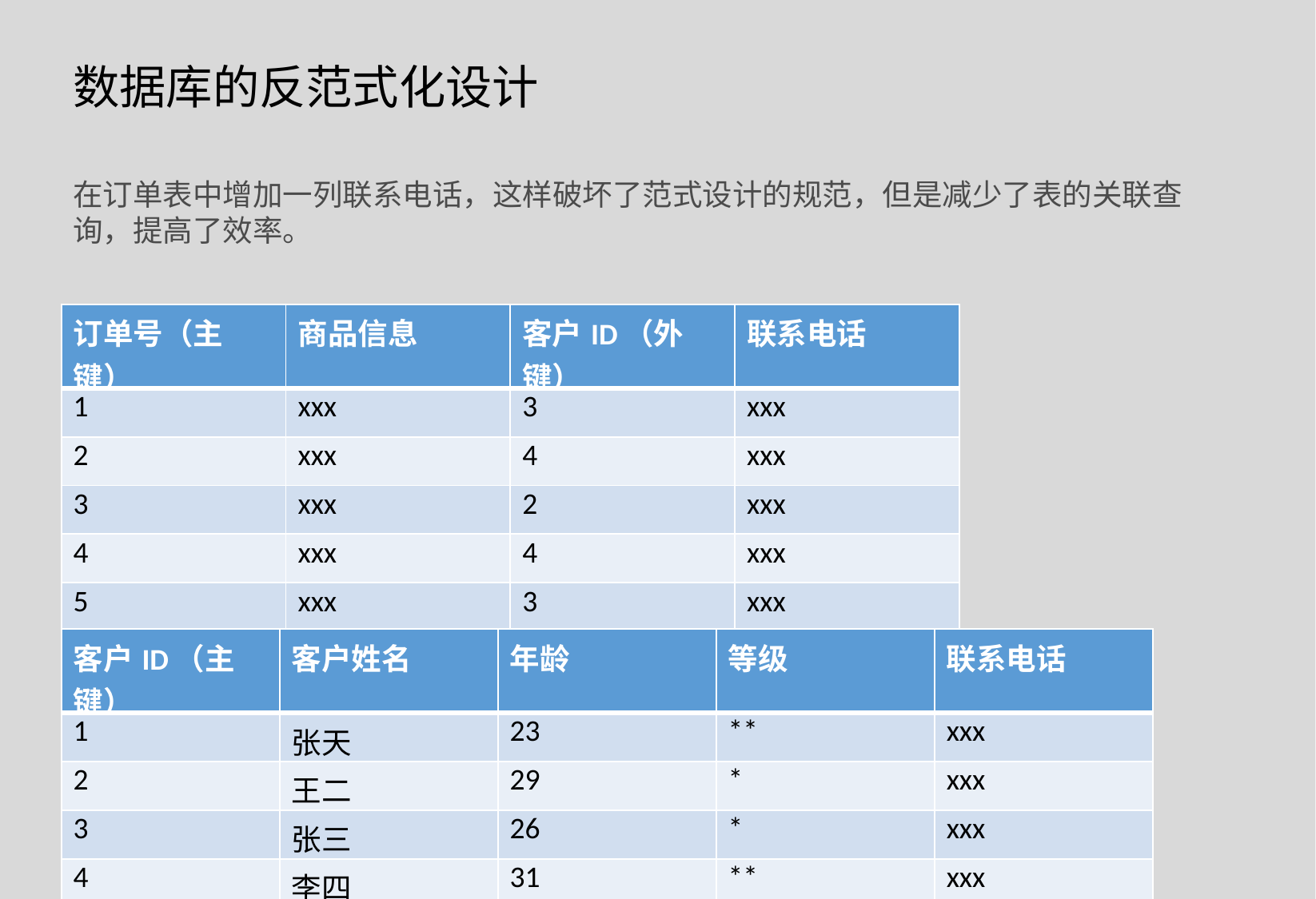

数据库的反范式化设计
在订单表中增加一列联系电话，这样破坏了范式设计的规范，但是减少了表的关联查询，提高了效率。

| 订单号（主键） | 商品信息 | 客户ID（外键） | 联系电话 |
| --- | --- | --- | --- |
| 1 | xxx | 3 | xxx |
| 2 | xxx | 4 | xxx |
| 3 | xxx | 2 | xxx |
| 4 | xxx | 4 | xxx |
| 5 | xxx | 3 | xxx |
| 客户ID（主键） | 客户姓名 | 年龄 | 等级 | 联系电话 |
| --- | --- | --- | --- | --- |
| 1 | 张天 | 23 | \*\* | xxx |
| 2 | 王二 | 29 | \* | xxx |
| 3 | 张三 | 26 | \* | xxx |
| 4 | 李四 | 31 | \*\* | xxx |